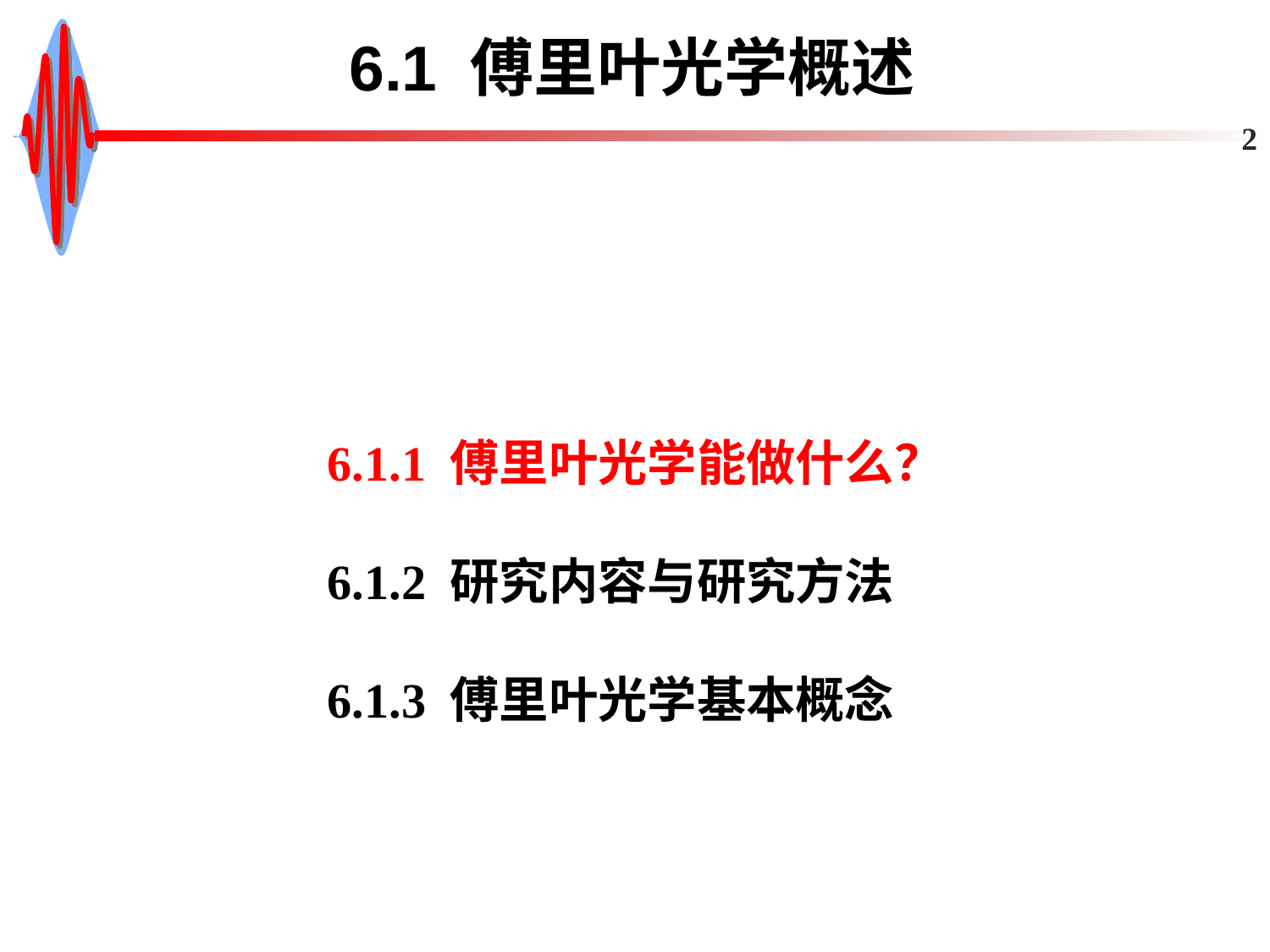

# 6.1 傅里叶光学概述
2
6.1.1 傅里叶光学能做什么？
6.1.2 研究内容与研究方法
6.1.3 傅里叶光学基本概念